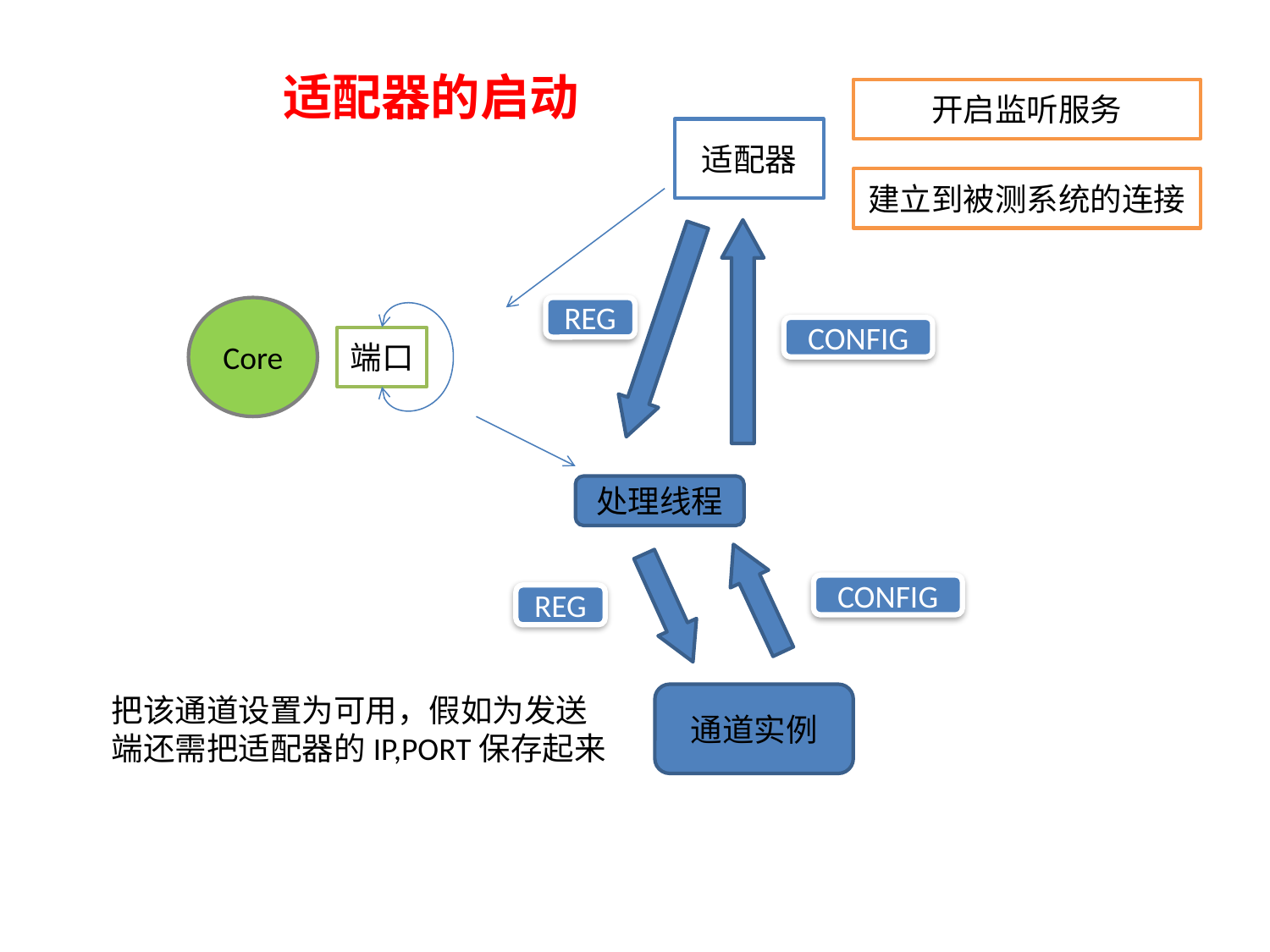

适配器的启动
开启监听服务
适配器
建立到被测系统的连接
Core
REG

CONFIG
端口
处理线程
CONFIG

REG

把该通道设置为可用，假如为发送端还需把适配器的IP,PORT保存起来
通道实例